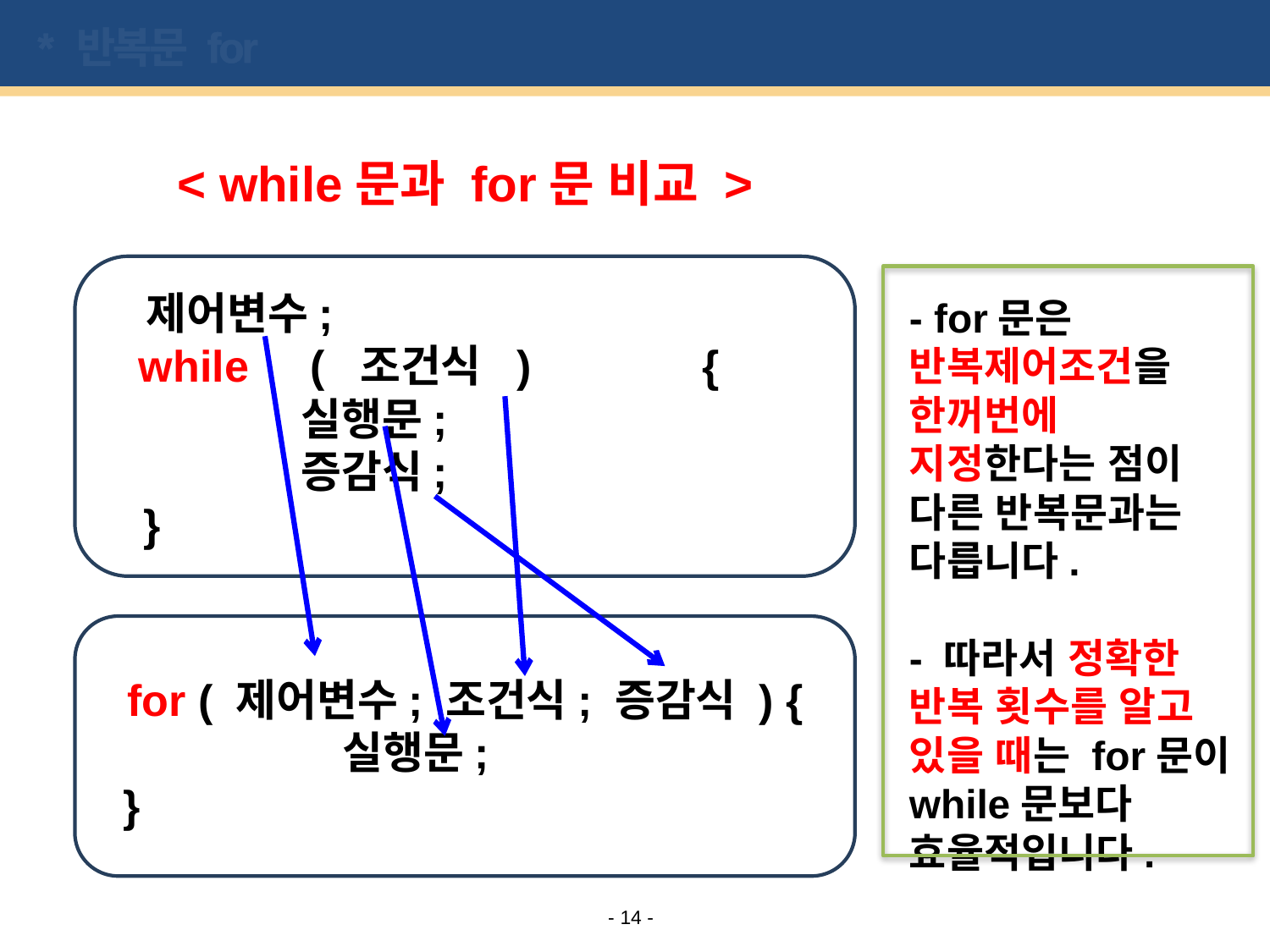

# * 반복문 for
< while문과 for문 비교 >

     제어변수;
     while     (  조건식  )              {
                실행문;
                증감식;
    }
- for문은 반복제어조건을 한꺼번에 지정한다는 점이 다른 반복문과는 다릅니다.

- 따라서 정확한 반복 횟수를 알고 있을 때는 for문이 while문보다 효율적입니다.

      for ( 제어변수; 조건식; 증감식 ) {
                     실행문;
    }